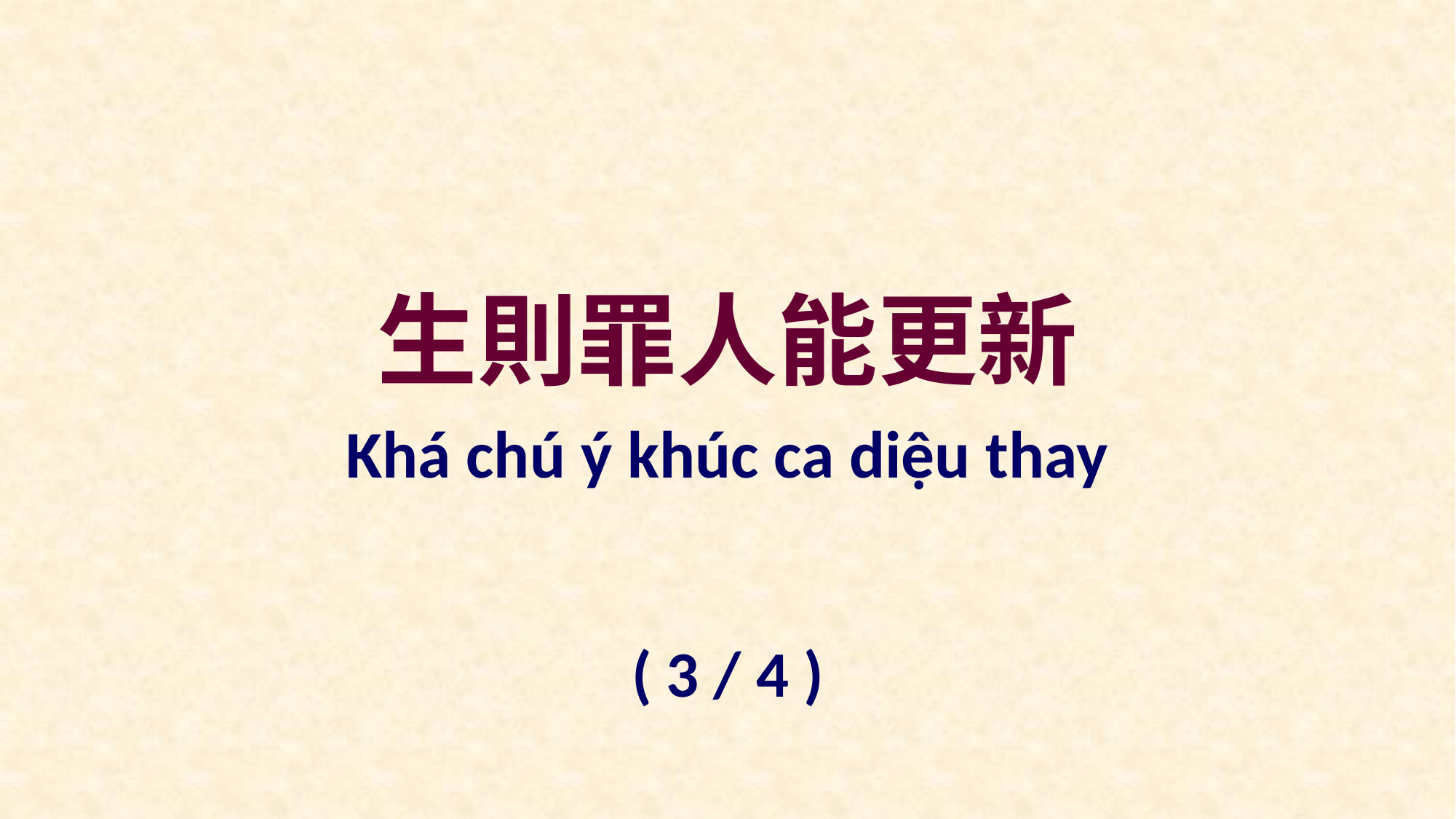

生則罪人能更新
Khá chú ý khúc ca diệu thay
( 3 / 4 )